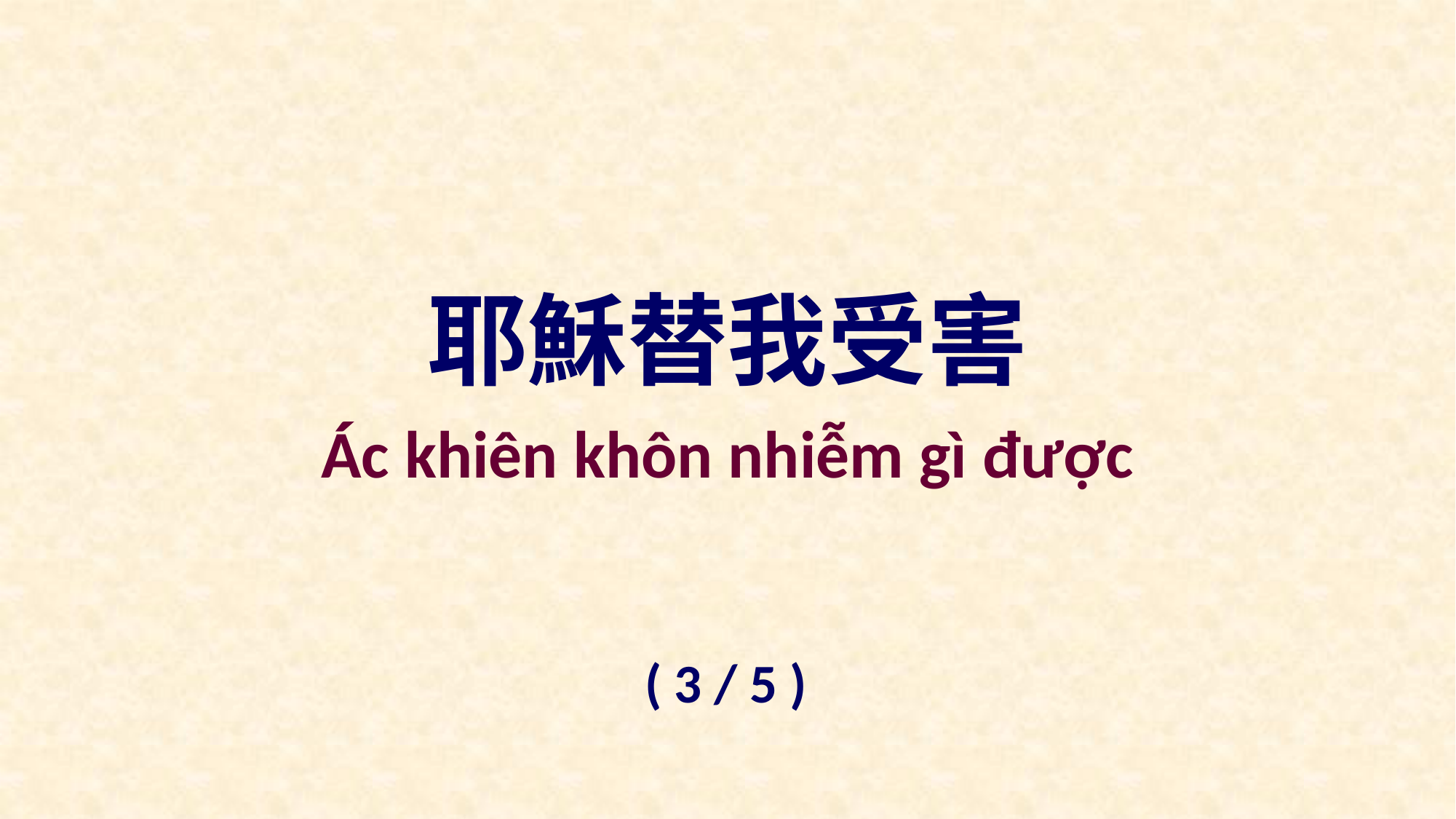

耶穌替我受害
Ác khiên khôn nhiễm gì được
( 3 / 5 )